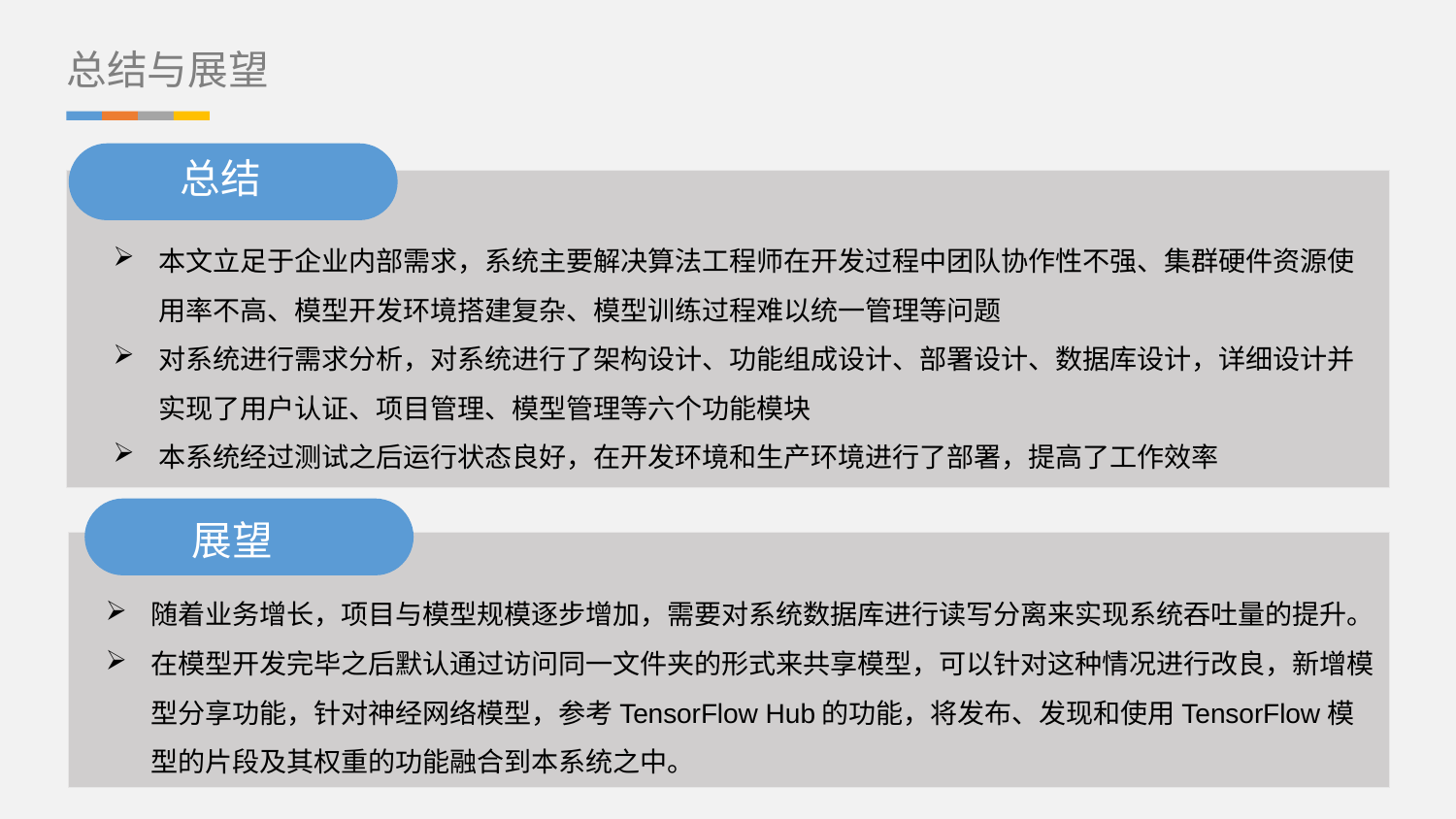

总结与展望

总结

本文立足于企业内部需求，系统主要解决算法工程师在开发过程中团队协作性不强、集群硬件资源使用率不高、模型开发环境搭建复杂、模型训练过程难以统一管理等问题
对系统进行需求分析，对系统进行了架构设计、功能组成设计、部署设计、数据库设计，详细设计并实现了用户认证、项目管理、模型管理等六个功能模块
本系统经过测试之后运行状态良好，在开发环境和生产环境进行了部署，提高了工作效率

展望

随着业务增长，项目与模型规模逐步增加，需要对系统数据库进行读写分离来实现系统吞吐量的提升。
在模型开发完毕之后默认通过访问同一文件夹的形式来共享模型，可以针对这种情况进行改良，新增模型分享功能，针对神经网络模型，参考TensorFlow Hub的功能，将发布、发现和使用TensorFlow模型的片段及其权重的功能融合到本系统之中。